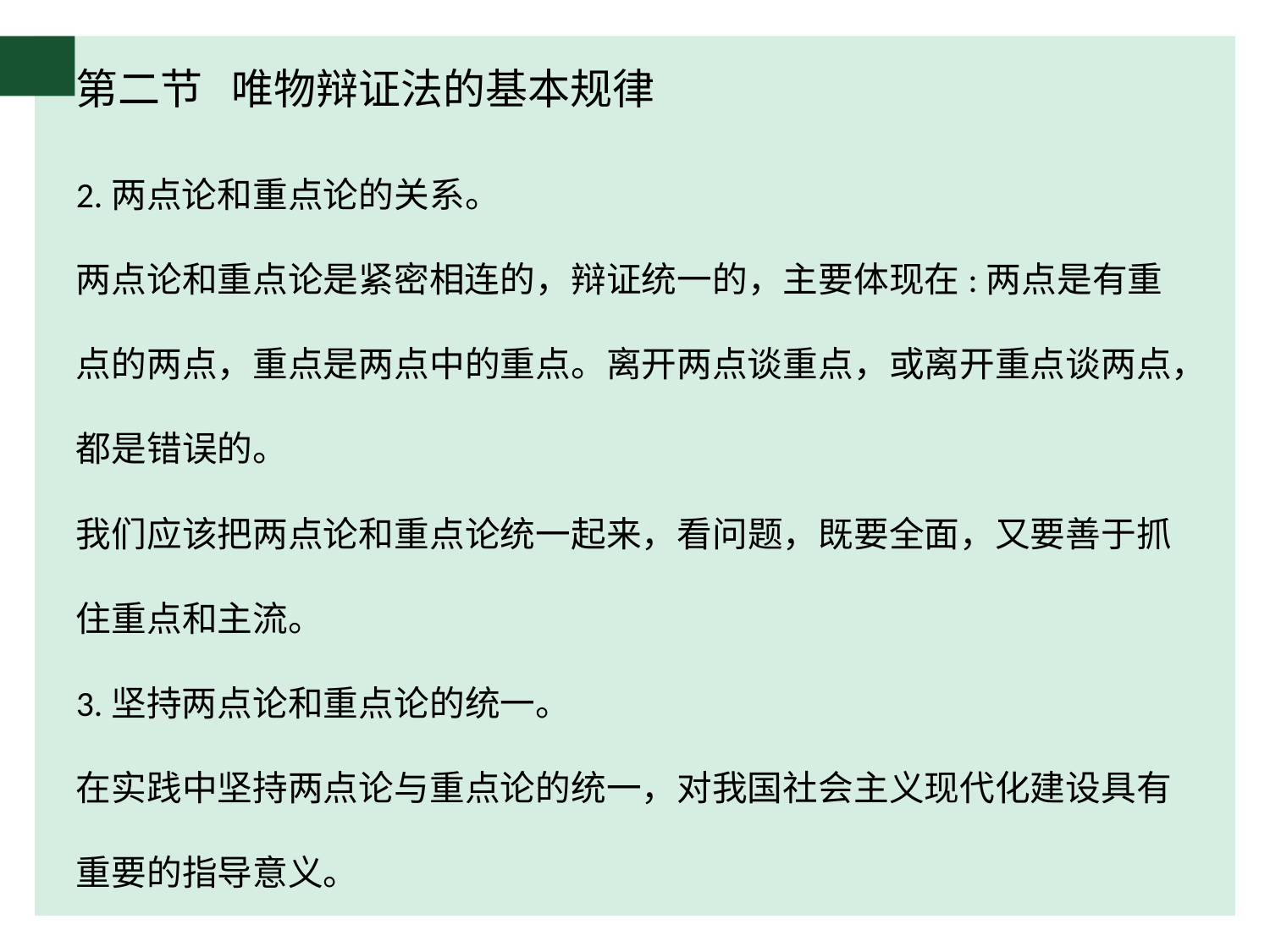

# 第二节   唯物辩证法的基本规律
2.两点论和重点论的关系。
两点论和重点论是紧密相连的，辩证统一的，主要体现在:两点是有重点的两点，重点是两点中的重点。离开两点谈重点，或离开重点谈两点，都是错误的。
我们应该把两点论和重点论统一起来，看问题，既要全面，又要善于抓住重点和主流。
3.坚持两点论和重点论的统一。
在实践中坚持两点论与重点论的统一，对我国社会主义现代化建设具有重要的指导意义。